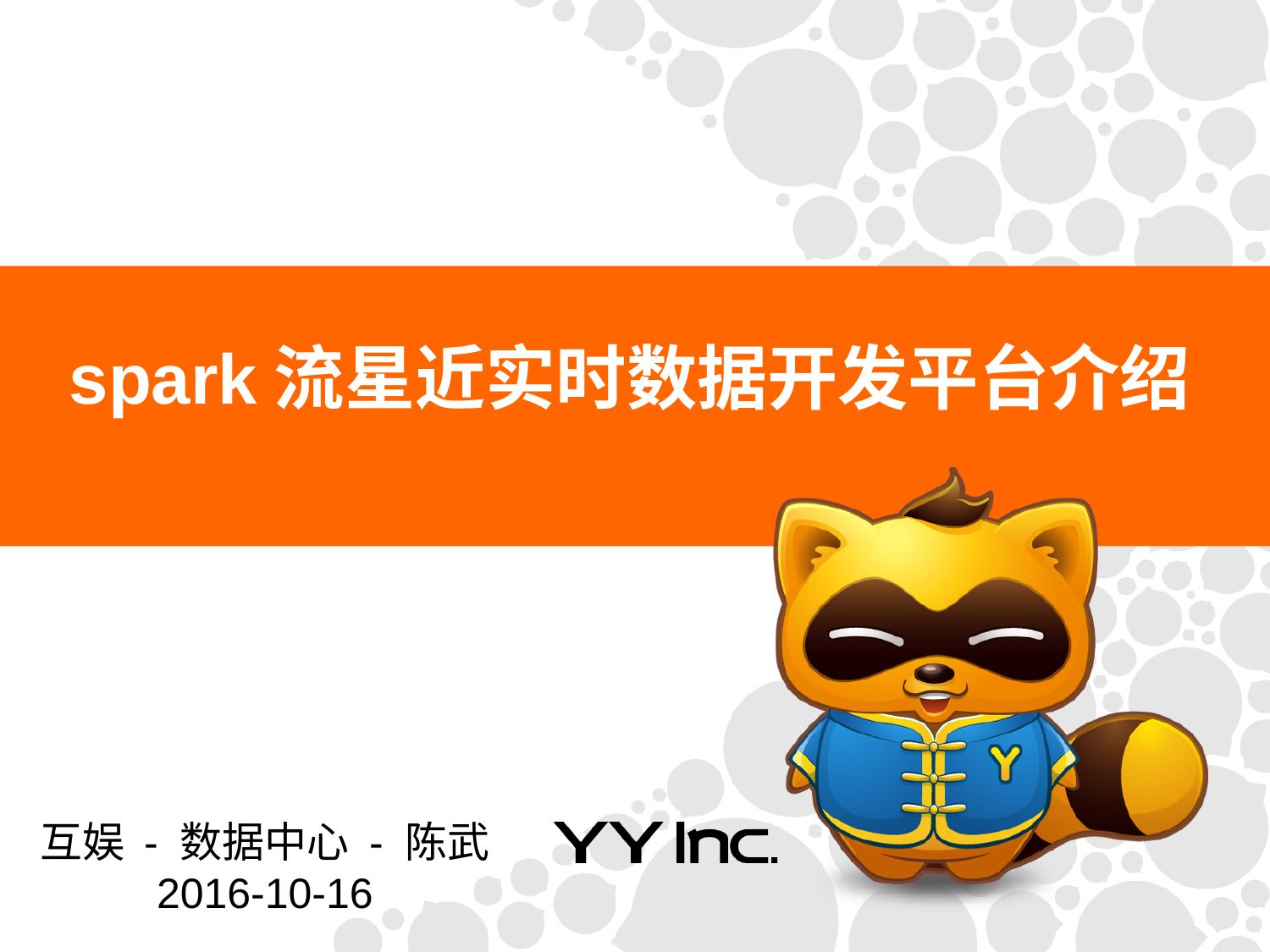

spark流星近实时数据开发平台介绍

互娱 - 数据中心 - 陈武
2016-10-16